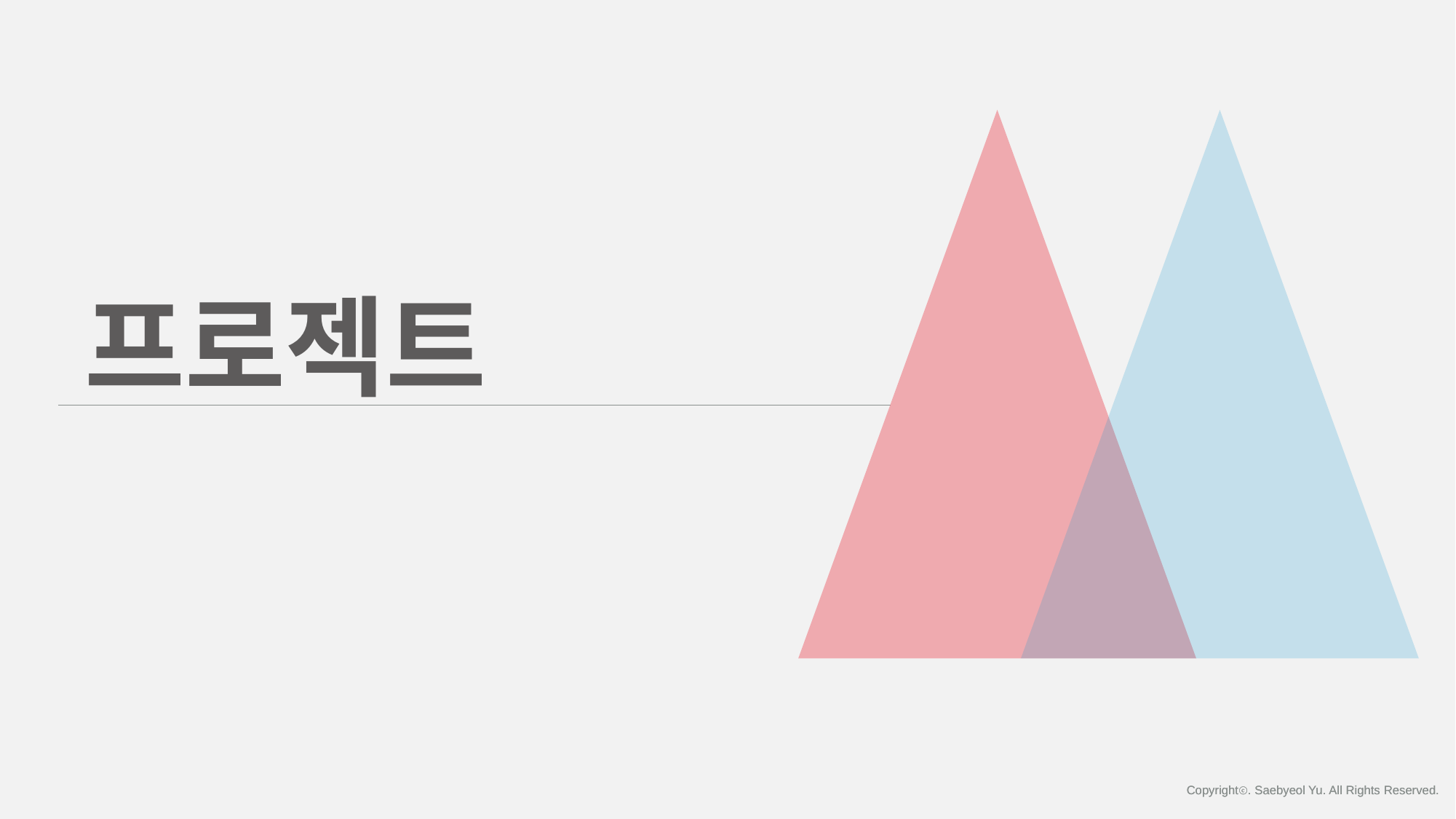

프로젝트
Copyrightⓒ. Saebyeol Yu. All Rights Reserved.